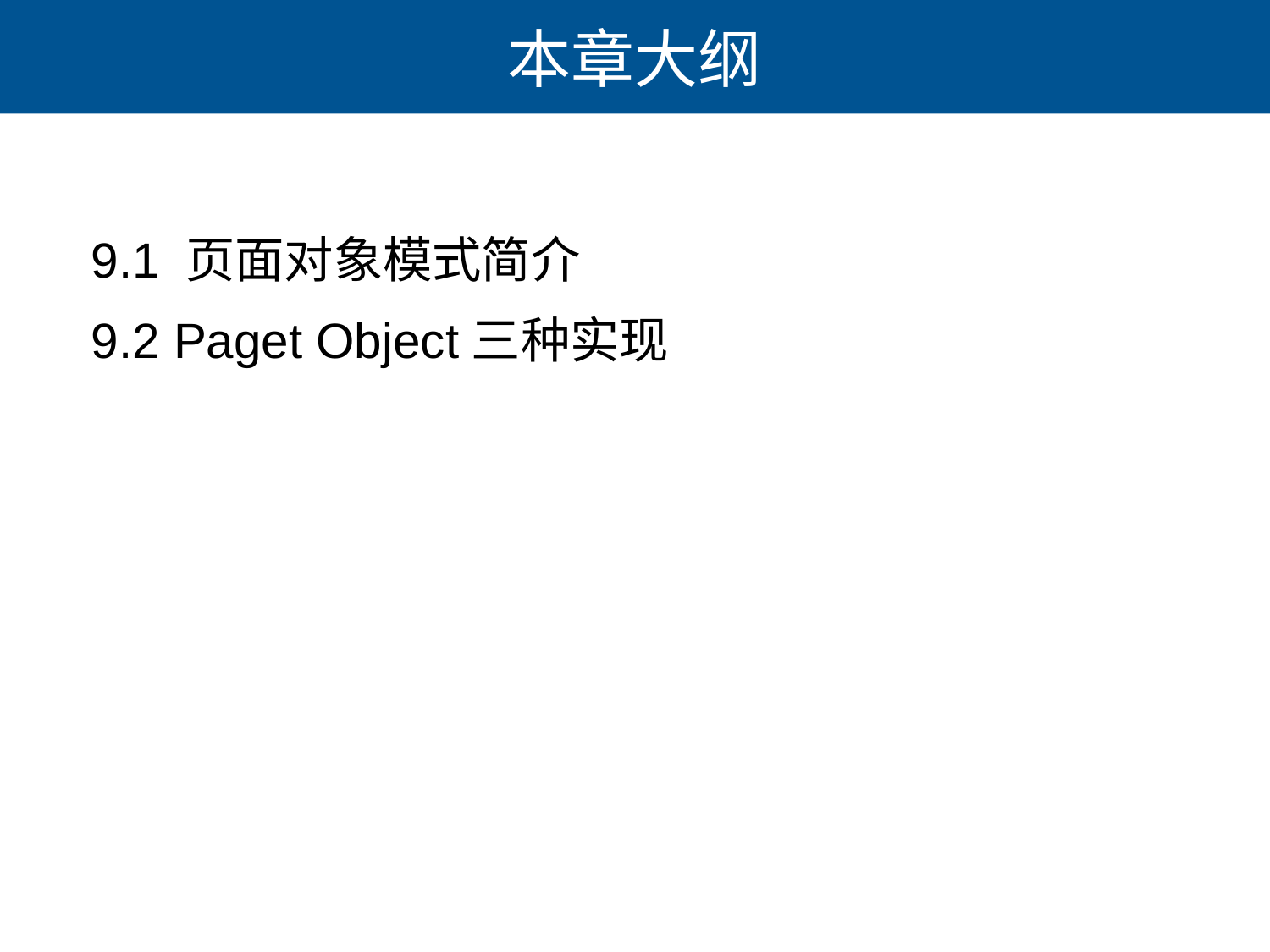

# 本章大纲
9.1 页面对象模式简介
9.2 Paget Object三种实现